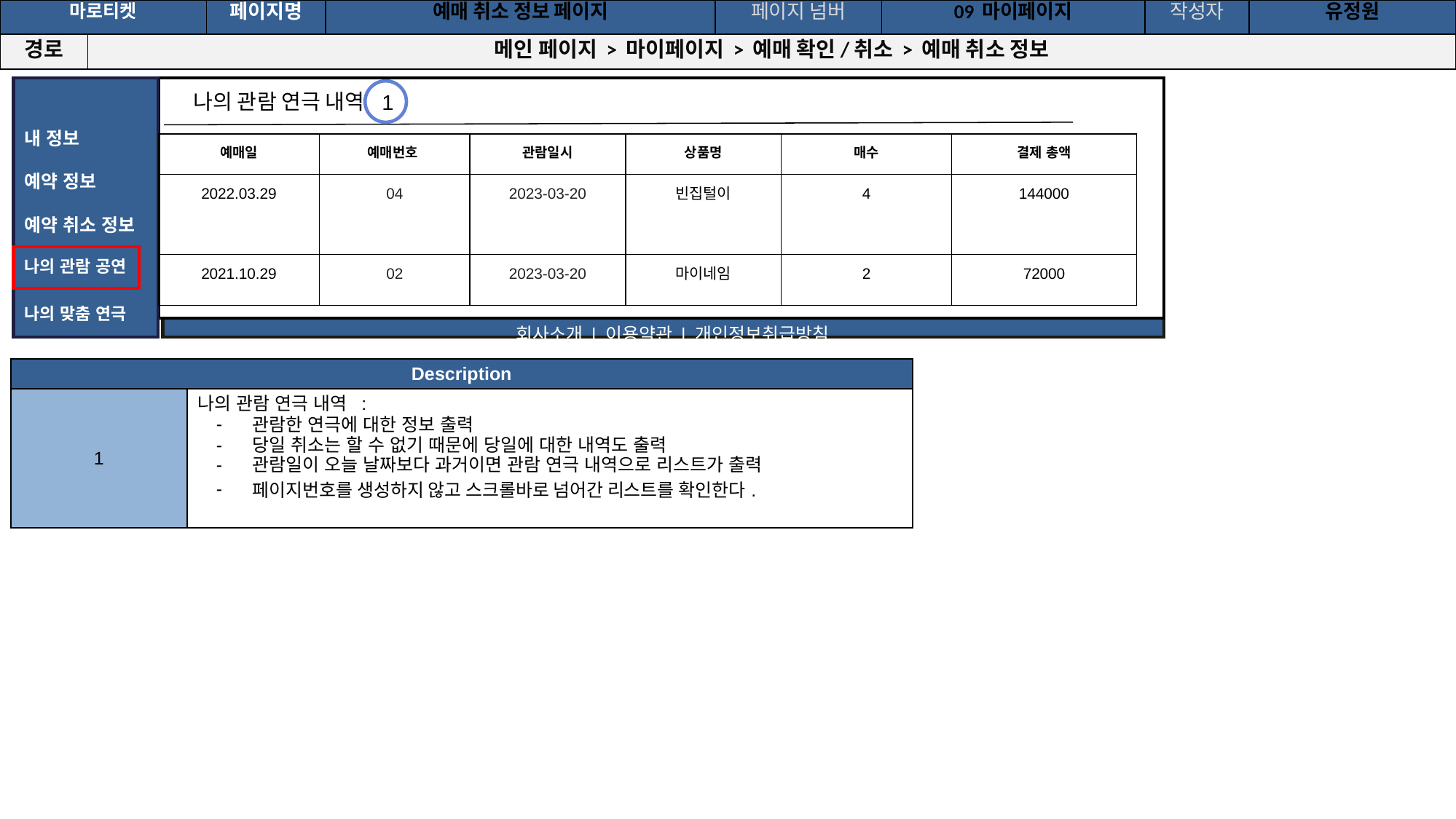

공간(오피스) 대여 시스템
| 마로티켓 |  | 페이지명 | 예매 취소 정보 페이지 | 페이지 넘버 | 09 마이페이지 | 작성자 | 유정원 |
| --- | --- | --- | --- | --- | --- | --- | --- |
| 경로 | 메인 페이지 > 마이페이지 > 예매 확인/취소 > 예매 취소 정보 |  |  |  |  |  |  |

내 정보
예약 정보
예약 취소 정보
나의 관람 공연

나의 맞춤 연극

나의 관람 연극 내역
로그아웃 | 마이페이지 | 예매확인/취소 | 회원가입
1
| 예매일 | 예매번호 | 관람일시 | 상품명 | 매수 | 결제 총액 |
| --- | --- | --- | --- | --- | --- |
| 2022.03.29 | 04 | 2023-03-20 | 빈집털이 | 4 | 144000 |
| 2021.10.29 | 02 | 2023-03-20 | 마이네임 | 2 | 72000 |
예매 정보

회사소개 | 이용약관 | 개인정보취급방침
| Description |  |
| --- | --- |
| 1 | 나의 관람 연극 내역 : 관람한 연극에 대한 정보 출력 당일 취소는 할 수 없기 때문에 당일에 대한 내역도 출력 관람일이 오늘 날짜보다 과거이면 관람 연극 내역으로 리스트가 출력 페이지번호를 생성하지 않고 스크롤바로 넘어간 리스트를 확인한다. |